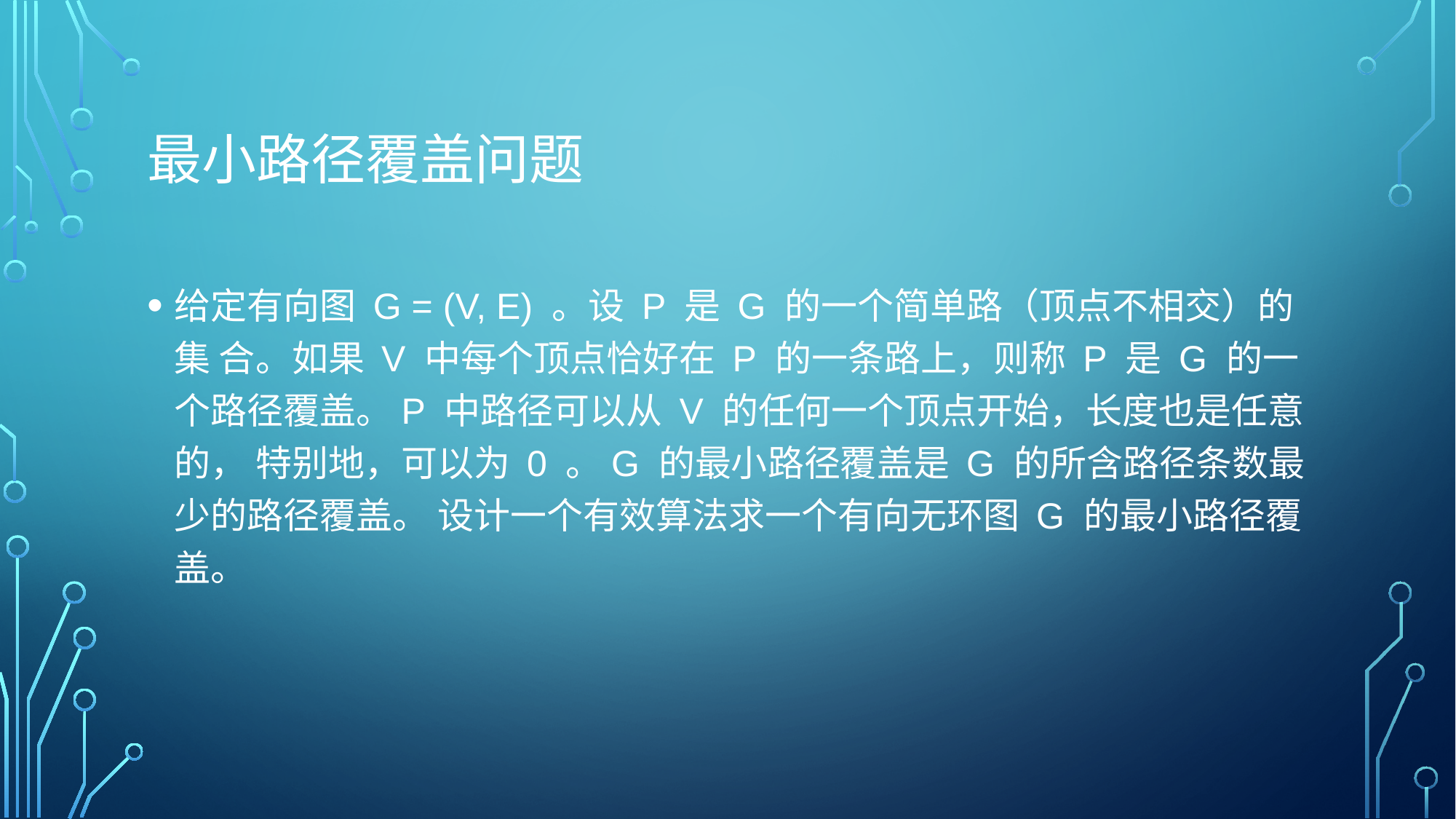

# 最小路径覆盖问题
给定有向图 G = (V, E) 。设 P 是 G 的一个简单路（顶点不相交）的集 合。如果 V 中每个顶点恰好在 P 的一条路上，则称 P 是 G 的一个路径覆盖。P 中路径可以从 V 的任何一个顶点开始，长度也是任意的， 特别地，可以为 0 。G 的最小路径覆盖是 G 的所含路径条数最少的路径覆盖。 设计一个有效算法求一个有向无环图 G 的最小路径覆盖。